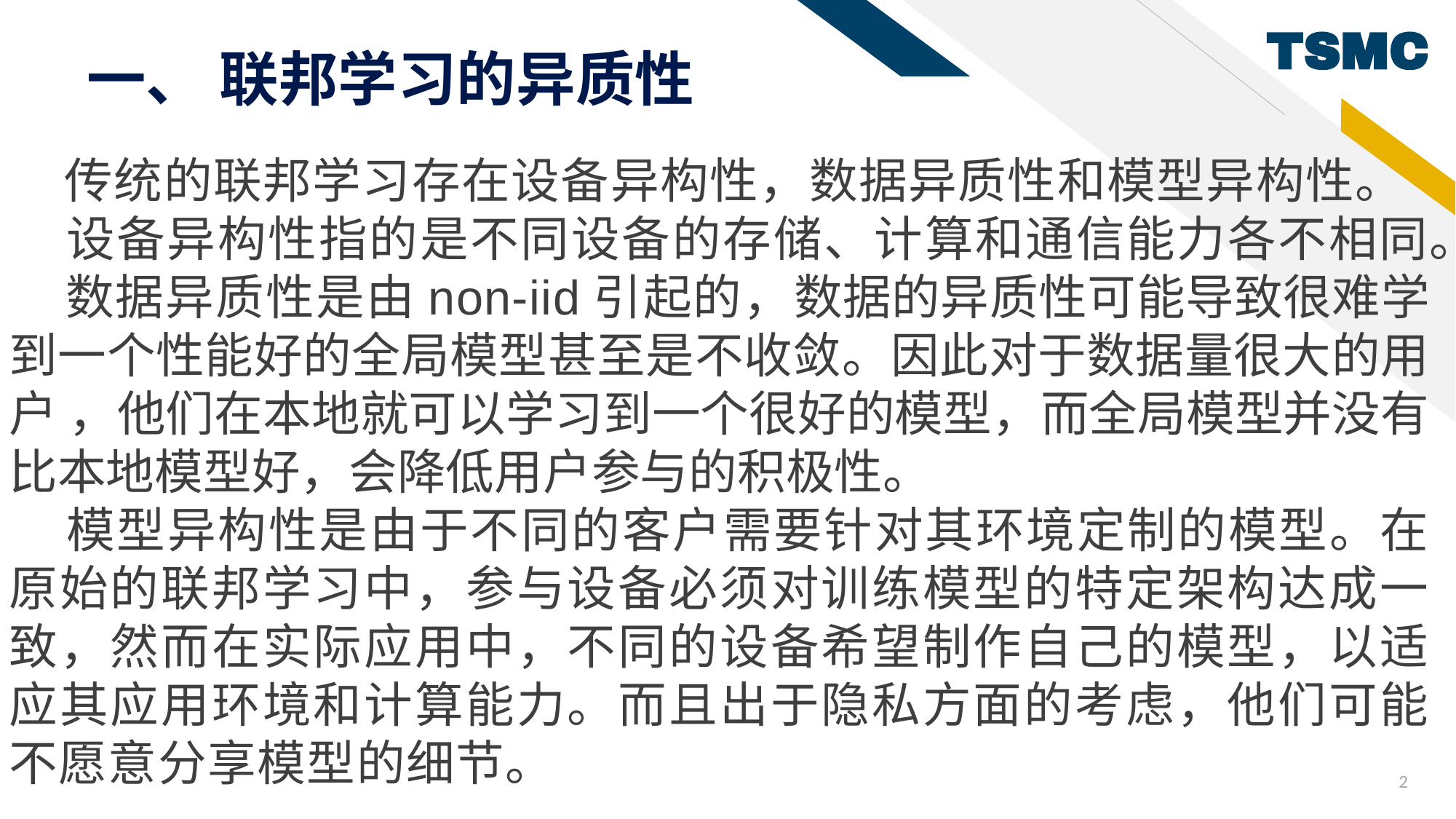

# 一、 联邦学习的异质性
 传统的联邦学习存在设备异构性，数据异质性和模型异构性。
 设备异构性指的是不同设备的存储、计算和通信能力各不相同。
 数据异质性是由non-iid引起的，数据的异质性可能导致很难学到一个性能好的全局模型甚至是不收敛。因此对于数据量很大的用户 ，他们在本地就可以学习到一个很好的模型，而全局模型并没有比本地模型好，会降低用户参与的积极性。
 模型异构性是由于不同的客户需要针对其环境定制的模型。在原始的联邦学习中，参与设备必须对训练模型的特定架构达成一致，然而在实际应用中，不同的设备希望制作自己的模型，以适应其应用环境和计算能力。而且出于隐私方面的考虑，他们可能不愿意分享模型的细节。

2